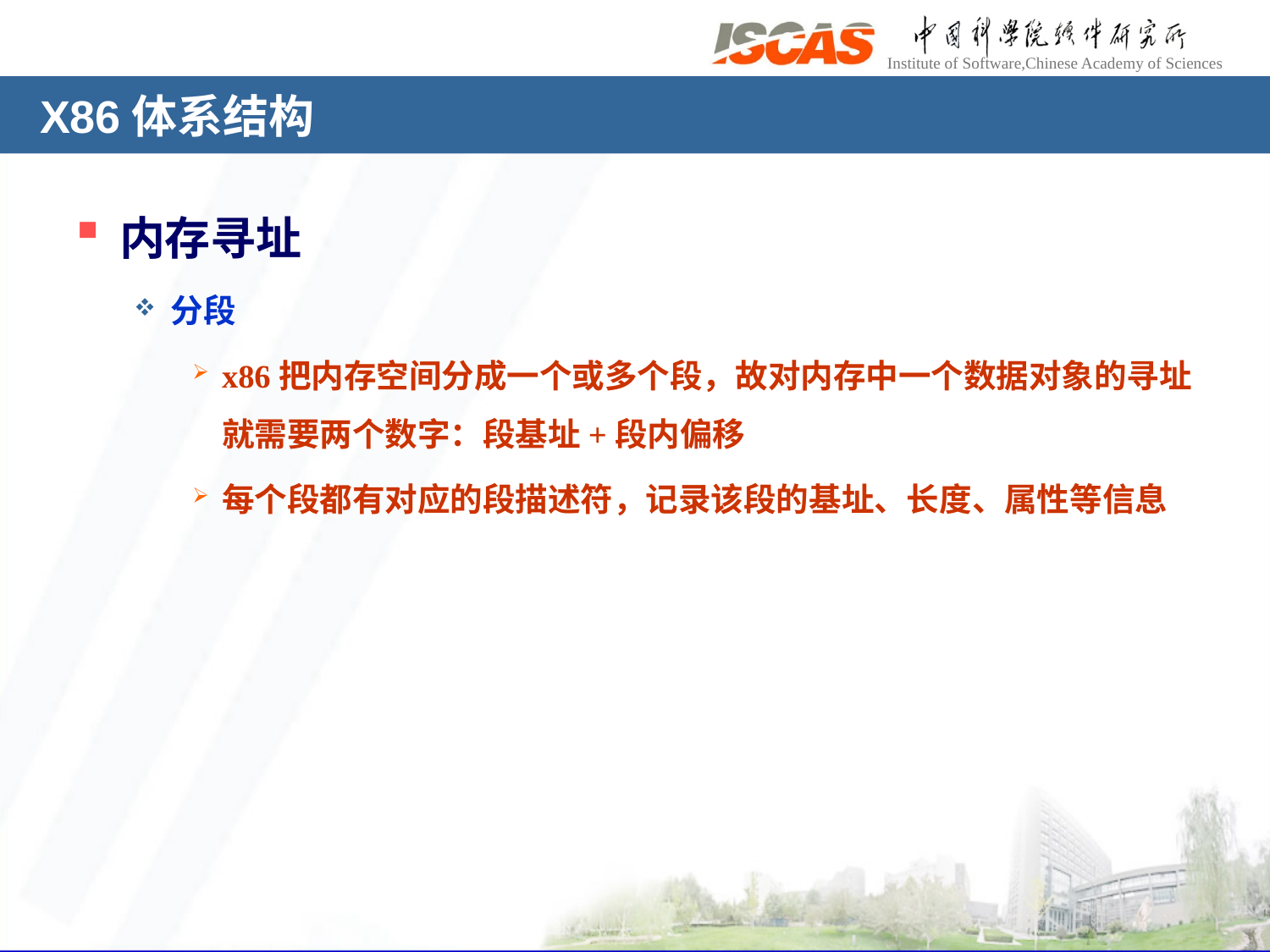

# X86体系结构
内存寻址
分段
x86把内存空间分成一个或多个段，故对内存中一个数据对象的寻址就需要两个数字：段基址+段内偏移
每个段都有对应的段描述符，记录该段的基址、长度、属性等信息